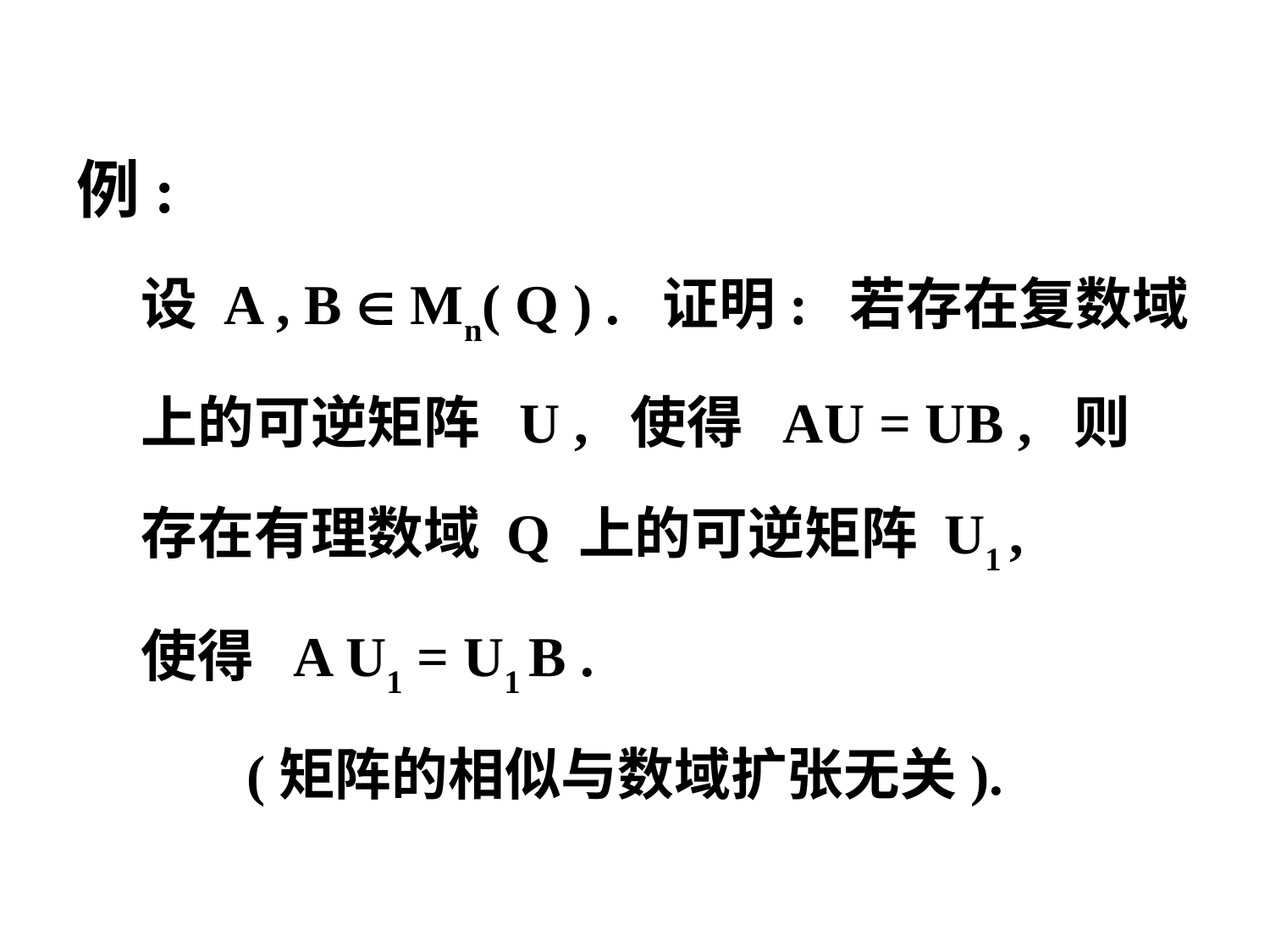

例:
    设 A , B ∈ Mn( Q ) .  证明:  若存在复数域
    上的可逆矩阵  U ,  使得  AU = UB ,  则
    存在有理数域 Q 上的可逆矩阵 U1 ,
    使得  A U1 = U1 B .
            (矩阵的相似与数域扩张无关).